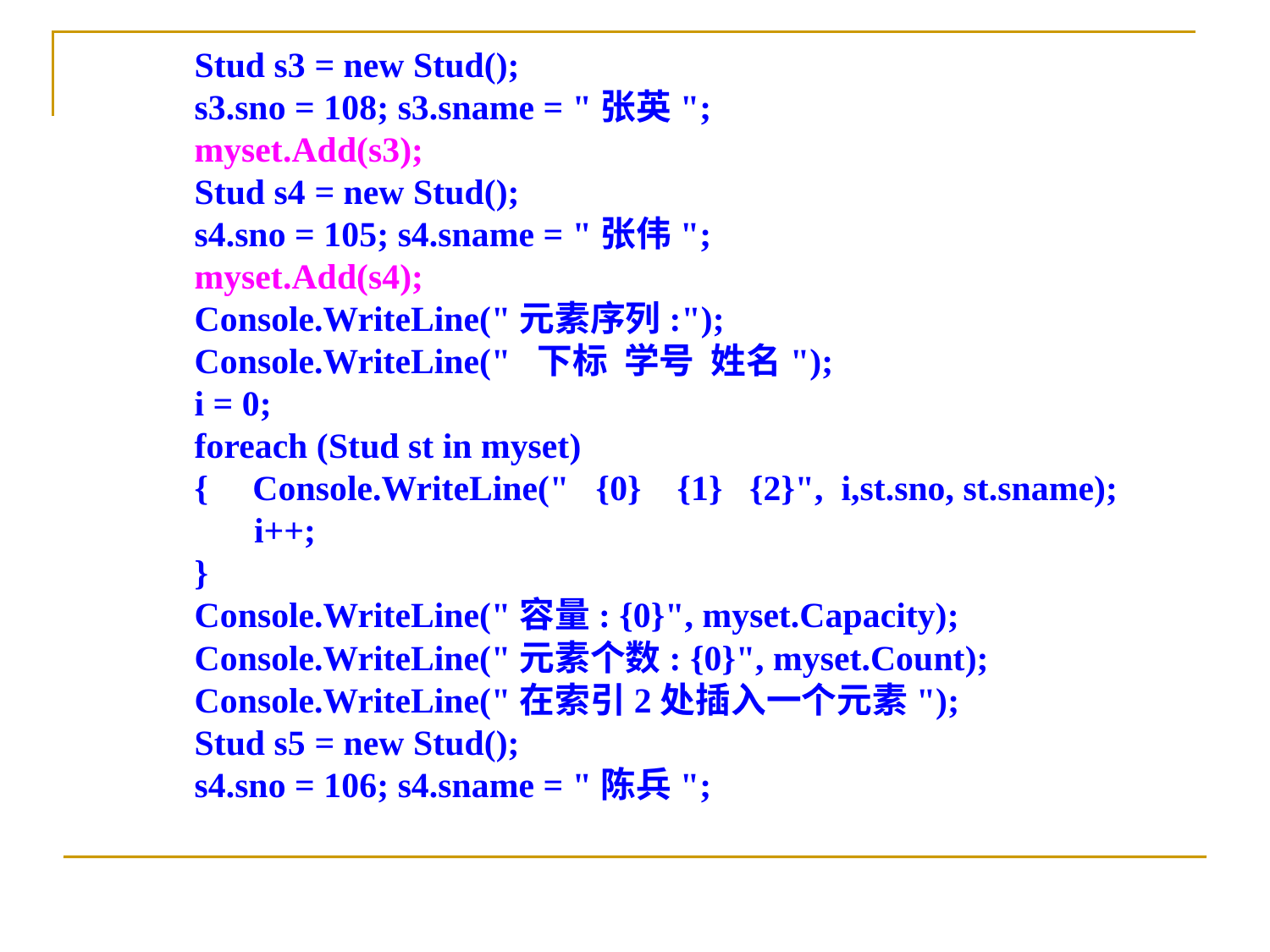

Stud s3 = new Stud();
            	s3.sno = 108; s3.sname = "张英";
            	myset.Add(s3);
            	Stud s4 = new Stud();
            	s4.sno = 105; s4.sname = "张伟";
            	myset.Add(s4);
            	Console.WriteLine("元素序列:");
            	Console.WriteLine("  下标  学号  姓名");
            	i = 0;
            	foreach (Stud st in myset)
            	{     Console.WriteLine("   {0}    {1}   {2}",  i,st.sno, st.sname);
                     i++;
            	}
            	Console.WriteLine("容量: {0}", myset.Capacity);
            	Console.WriteLine("元素个数: {0}", myset.Count);
            	Console.WriteLine("在索引2处插入一个元素");
            	Stud s5 = new Stud();
            	s4.sno = 106; s4.sname = "陈兵";